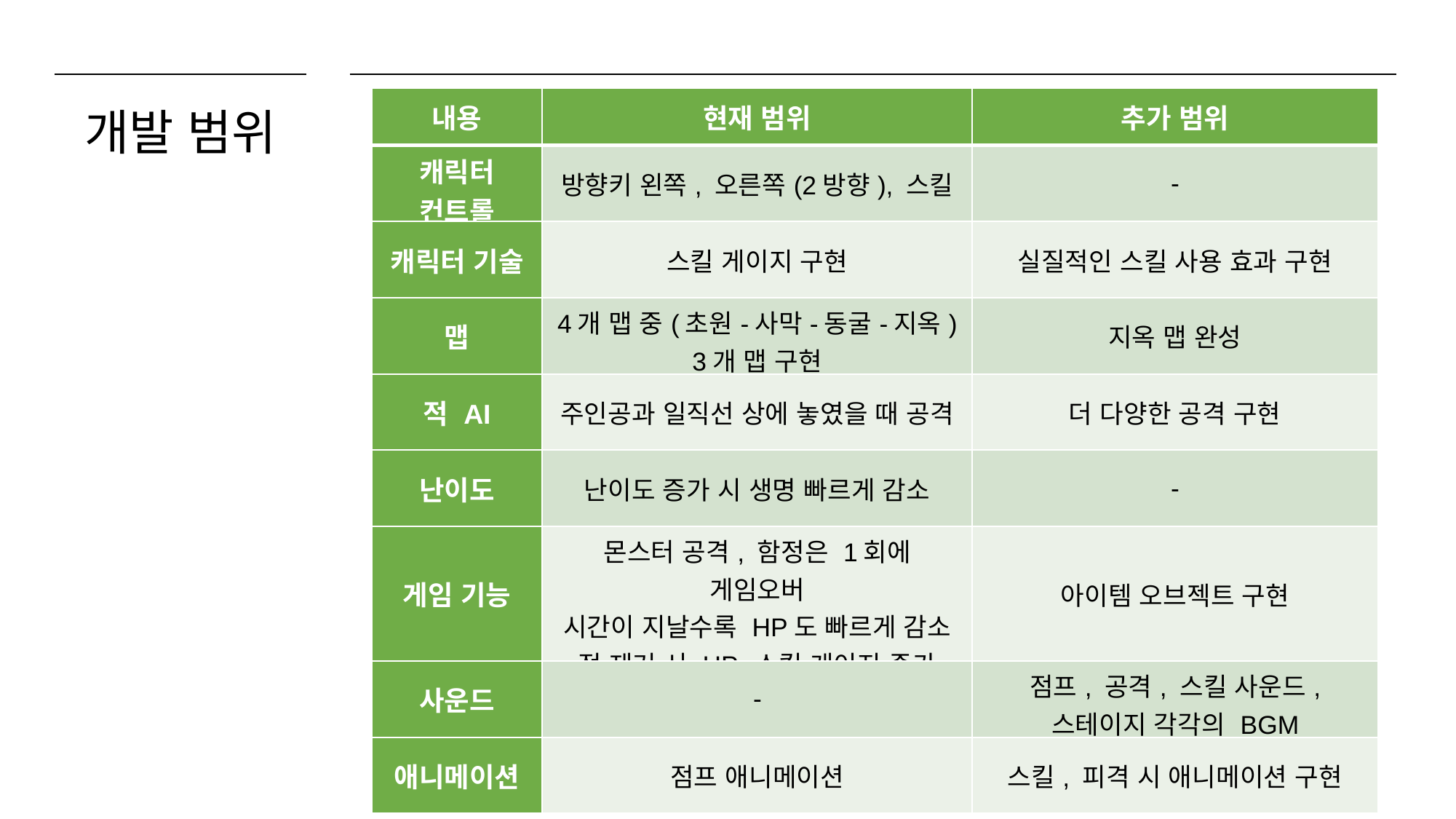

| 내용 | 현재 범위 | 추가 범위 |
| --- | --- | --- |
| 캐릭터 컨트롤 | 방향키 왼쪽, 오른쪽(2방향), 스킬 | - |
| 캐릭터 기술 | 스킬 게이지 구현 | 실질적인 스킬 사용 효과 구현 |
| 맵 | 4개 맵 중(초원-사막-동굴-지옥) 3개 맵 구현 | 지옥 맵 완성 |
| 적 AI | 주인공과 일직선 상에 놓였을 때 공격 | 더 다양한 공격 구현 |
| 난이도 | 난이도 증가 시 생명 빠르게 감소 | - |
| 게임 기능 | 몬스터 공격, 함정은 1회에 게임오버 시간이 지날수록 HP도 빠르게 감소 적 제거 시 HP, 스킬 게이지 증가 | 아이템 오브젝트 구현 |
| 사운드 | - | 점프, 공격, 스킬 사운드, 스테이지 각각의 BGM |
| 애니메이션 | 점프 애니메이션 | 스킬, 피격 시 애니메이션 구현 |
개발 범위